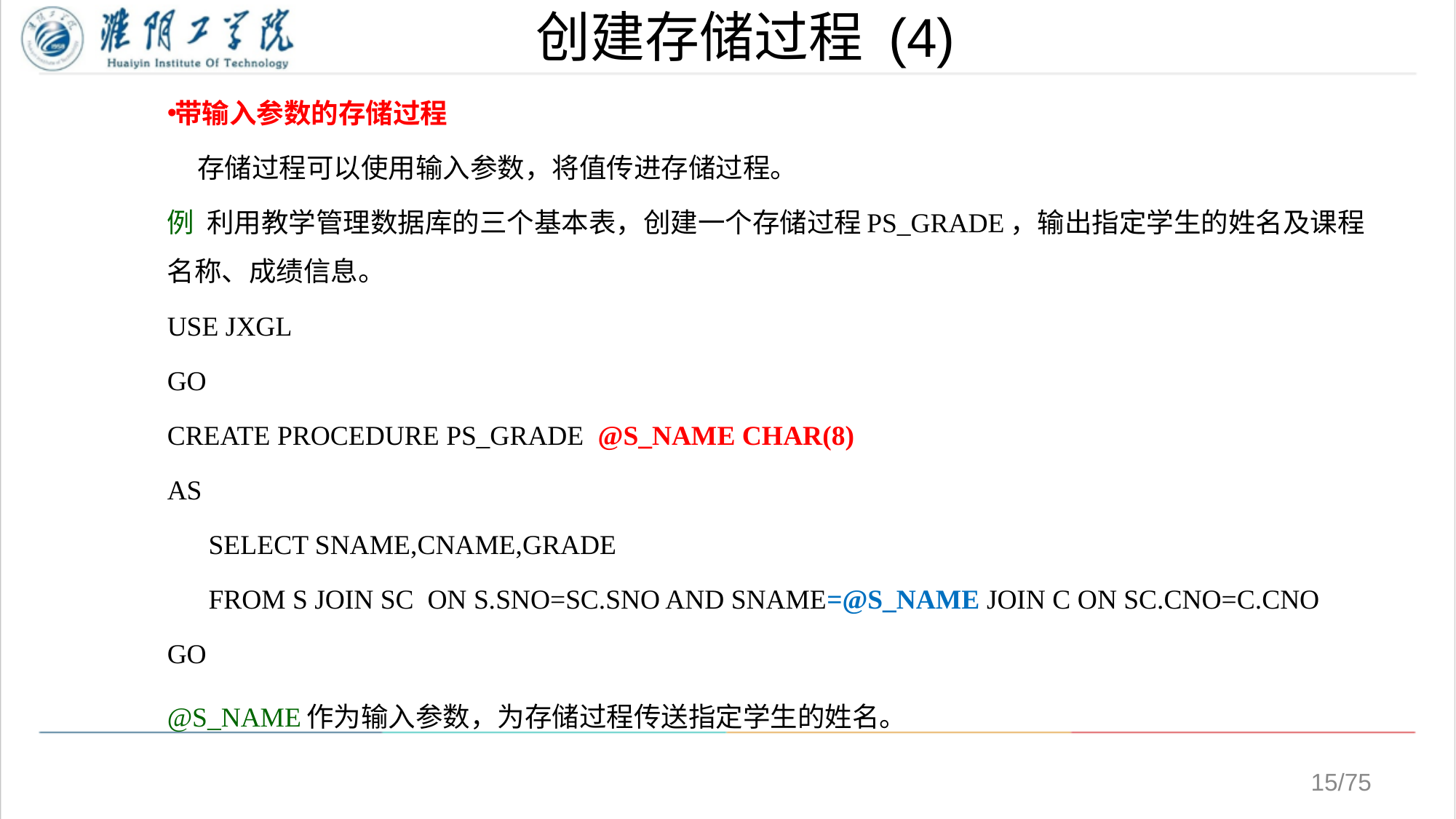

# 创建存储过程 (4)
带输入参数的存储过程
    存储过程可以使用输入参数，将值传进存储过程。
例  利用教学管理数据库的三个基本表，创建一个存储过程PS_GRADE，输出指定学生的姓名及课程名称、成绩信息。
USE JXGL
GO
CREATE PROCEDURE PS_GRADE  @S_NAME CHAR(8)
AS
      SELECT SNAME,CNAME,GRADE
      FROM S JOIN SC  ON S.SNO=SC.SNO AND SNAME=@S_NAME JOIN C ON SC.CNO=C.CNO
GO
@S_NAME作为输入参数，为存储过程传送指定学生的姓名。

15/75